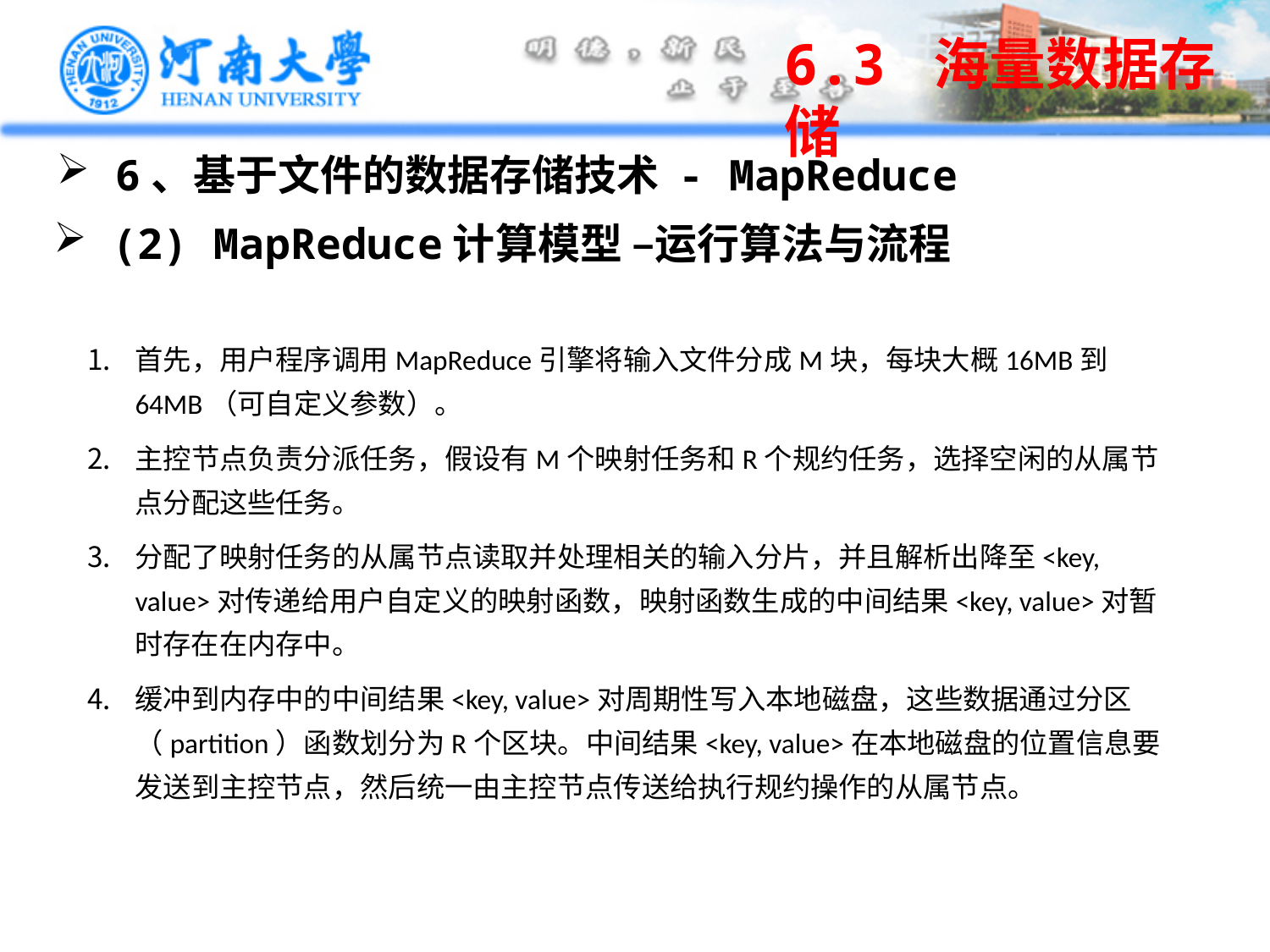

6.3 海量数据存储
 6、基于文件的数据存储技术 - MapReduce

 (2) MapReduce计算模型 –运行算法与流程

首先，用户程序调用MapReduce引擎将输入文件分成M块，每块大概16MB到64MB（可自定义参数）。
主控节点负责分派任务，假设有M个映射任务和R个规约任务，选择空闲的从属节点分配这些任务。
分配了映射任务的从属节点读取并处理相关的输入分片，并且解析出降至<key, value>对传递给用户自定义的映射函数，映射函数生成的中间结果<key, value>对暂时存在在内存中。
缓冲到内存中的中间结果<key, value>对周期性写入本地磁盘，这些数据通过分区（partition）函数划分为R个区块。中间结果<key, value>在本地磁盘的位置信息要发送到主控节点，然后统一由主控节点传送给执行规约操作的从属节点。